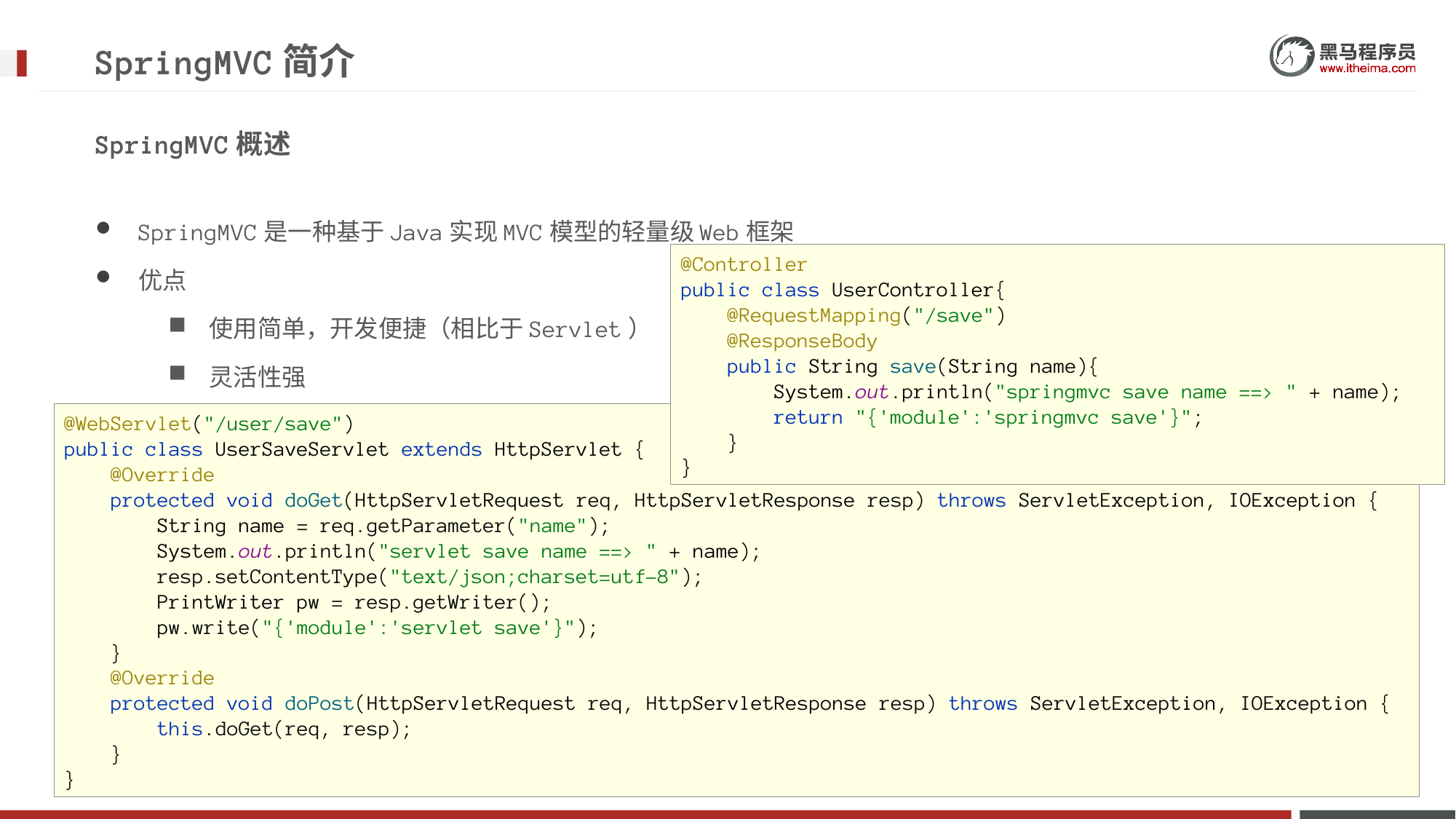

# SpringMVC简介
SpringMVC概述
SpringMVC是一种基于Java实现MVC模型的轻量级Web框架
优点
使用简单，开发便捷（相比于Servlet）
灵活性强
@Controller
public class UserController{
    @RequestMapping("/save")
    @ResponseBody
    public String save(String name){
        System.out.println("springmvc save name ==> " + name);
        return "{'module':'springmvc save'}";
    }
}
@WebServlet("/user/save")
public class UserSaveServlet extends HttpServlet {
    @Override
    protected void doGet(HttpServletRequest req, HttpServletResponse resp) throws ServletException, IOException {
        String name = req.getParameter("name");
        System.out.println("servlet save name ==> " + name);
        resp.setContentType("text/json;charset=utf-8");
        PrintWriter pw = resp.getWriter();
        pw.write("{'module':'servlet save'}");
    }
    @Override
    protected void doPost(HttpServletRequest req, HttpServletResponse resp) throws ServletException, IOException {
        this.doGet(req, resp);
    }
}